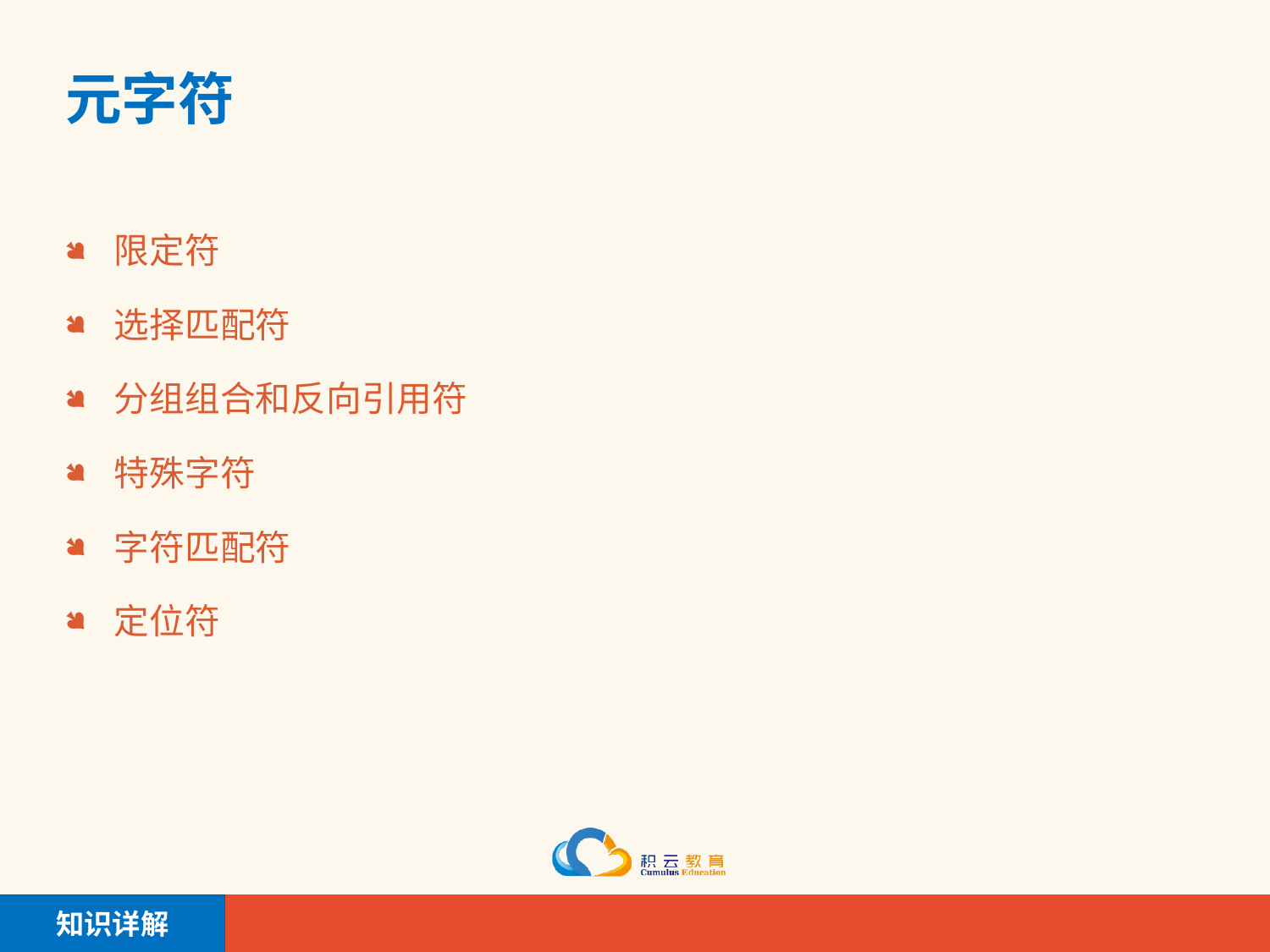

# 元字符
限定符
选择匹配符
分组组合和反向引用符
特殊字符
字符匹配符
定位符